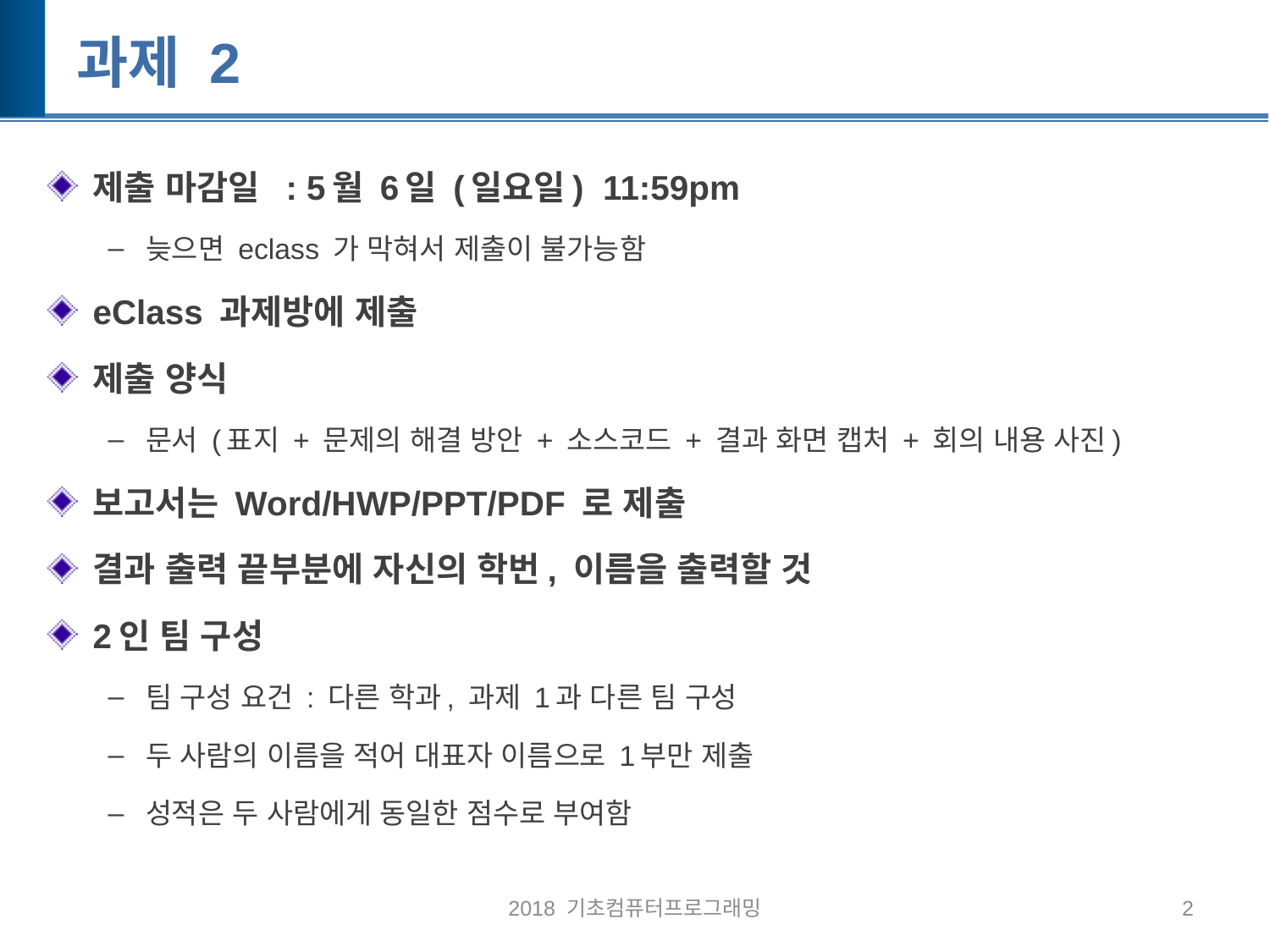

# 과제 2
제출 마감일  : 5월 6일 (일요일)  11:59pm
늦으면 eclass 가 막혀서 제출이 불가능함
eClass 과제방에 제출
제출 양식
문서 (표지 + 문제의 해결 방안 + 소스코드 + 결과 화면 캡처 + 회의 내용 사진)
보고서는 Word/HWP/PPT/PDF 로 제출
결과 출력 끝부분에 자신의 학번, 이름을 출력할 것
2인 팀 구성
팀 구성 요건 : 다른 학과, 과제 1과 다른 팀 구성
두 사람의 이름을 적어 대표자 이름으로 1부만 제출
성적은 두 사람에게 동일한 점수로 부여함
2018 기초컴퓨터프로그래밍
2